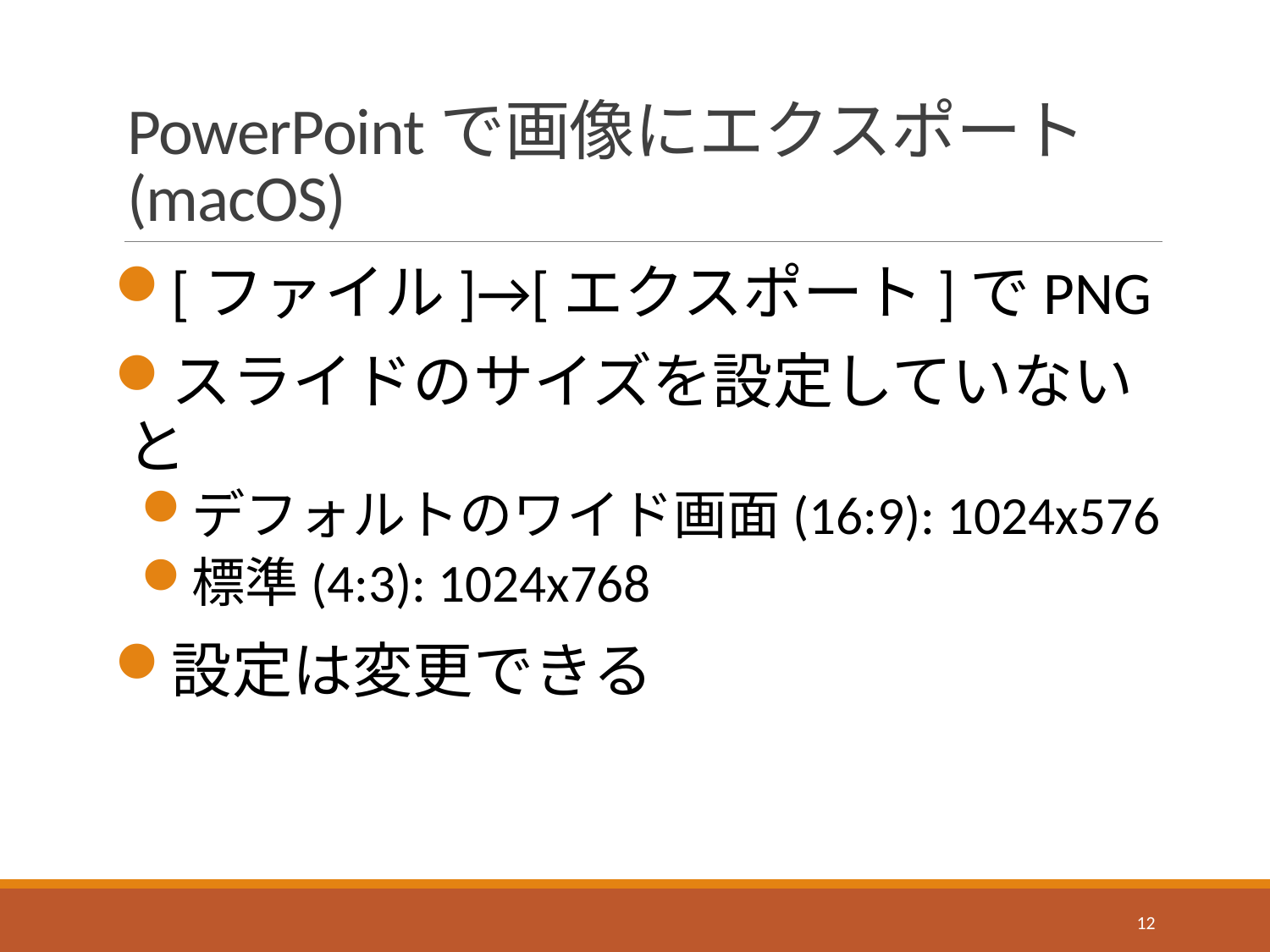

# PowerPointで画像にエクスポート (macOS)
[ファイル]→[エクスポート]でPNG
スライドのサイズを設定していないと
デフォルトのワイド画面(16:9): 1024x576
標準(4:3): 1024x768
設定は変更できる
12